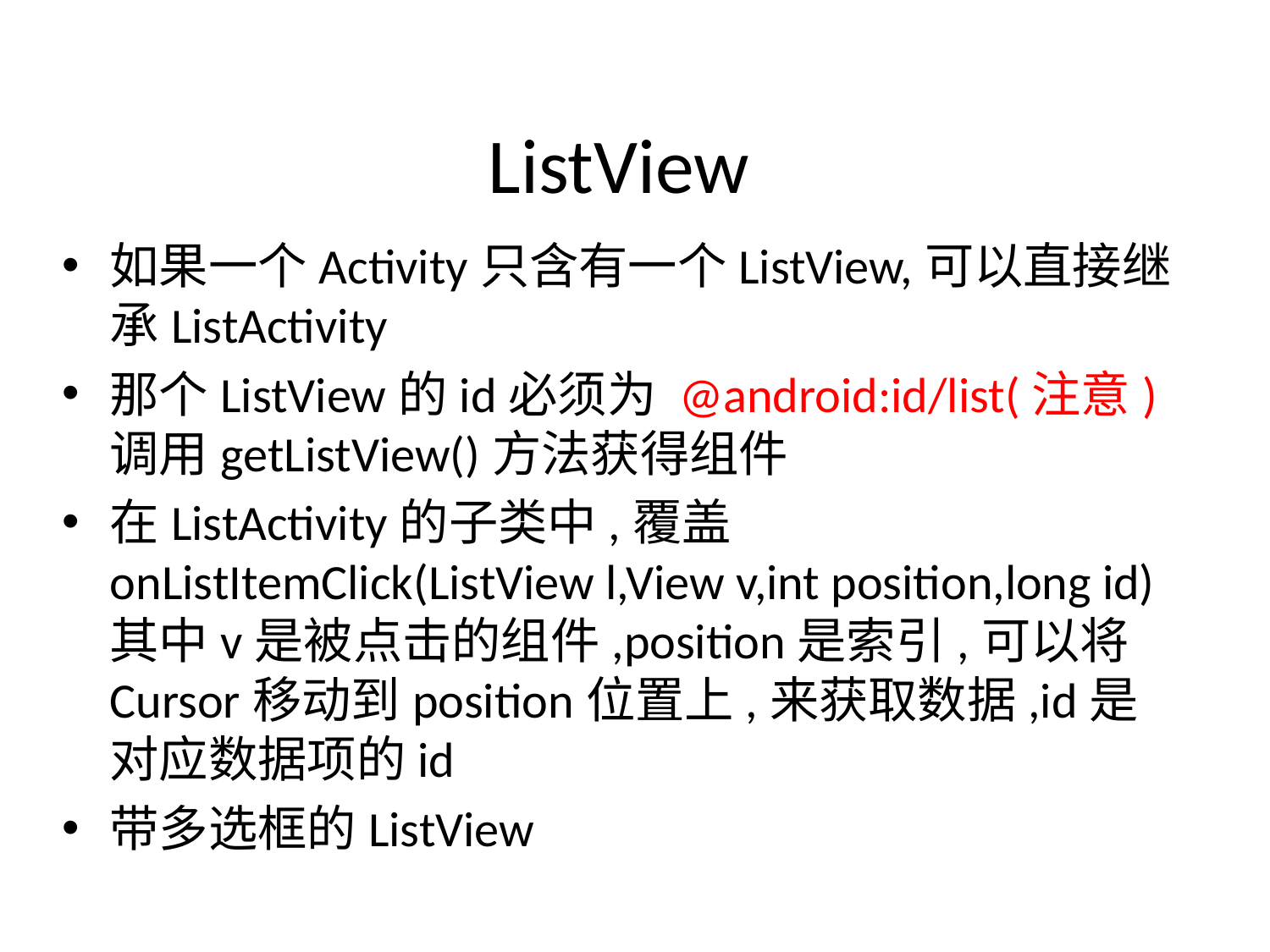

# ListView
如果一个Activity只含有一个ListView,可以直接继承ListActivity
那个ListView的id必须为 @android:id/list(注意)  调用getListView()方法获得组件
在ListActivity的子类中,覆盖onListItemClick(ListView l,View v,int position,long id) 其中v是被点击的组件,position是索引,可以将Cursor移动到position位置上,来获取数据,id是对应数据项的id
带多选框的ListView